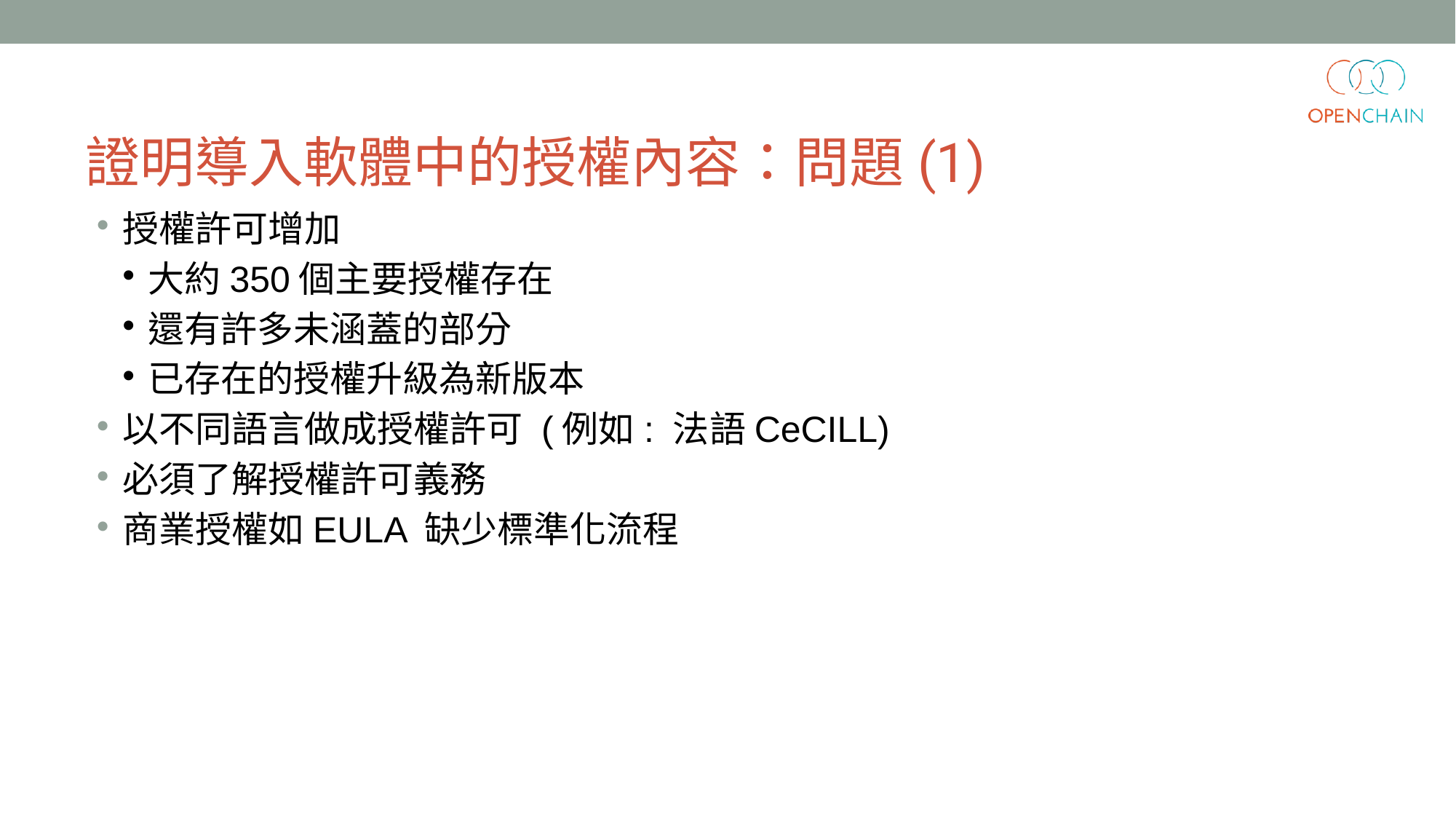

證明導入軟體中的授權內容：問題(1)
授權許可增加
大約350個主要授權存在
還有許多未涵蓋的部分
已存在的授權升級為新版本
以不同語言做成授權許可 (例如: 法語CeCILL)
必須了解授權許可義務
商業授權如EULA 缺少標準化流程